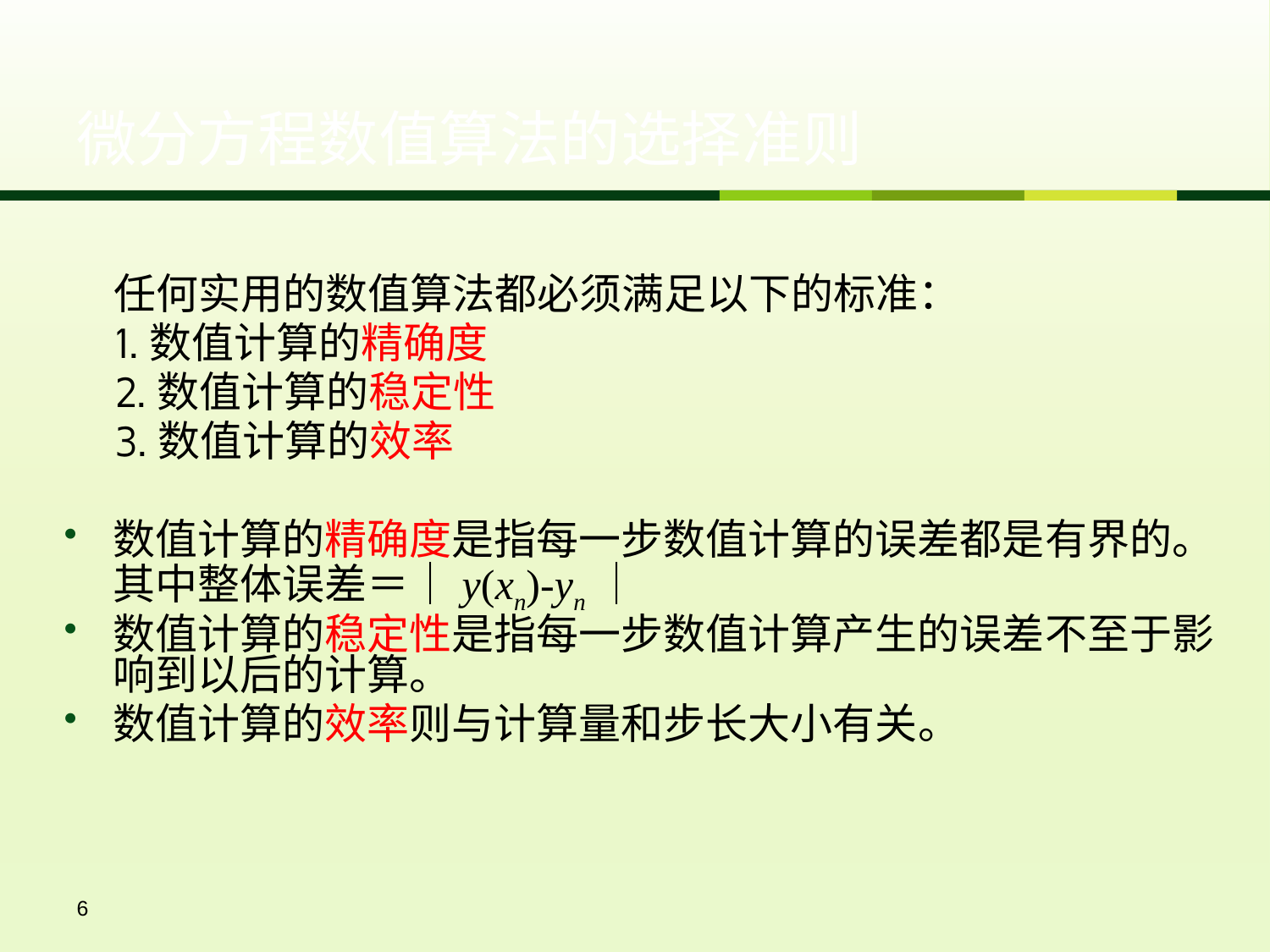

# 微分方程数值算法的选择准则

    任何实用的数值算法都必须满足以下的标准：
    1.数值计算的精确度
    2.数值计算的稳定性
    3.数值计算的效率

数值计算的精确度是指每一步数值计算的误差都是有界的。其中整体误差＝｜y(xn)-yn｜
数值计算的稳定性是指每一步数值计算产生的误差不至于影响到以后的计算。
数值计算的效率则与计算量和步长大小有关。

6